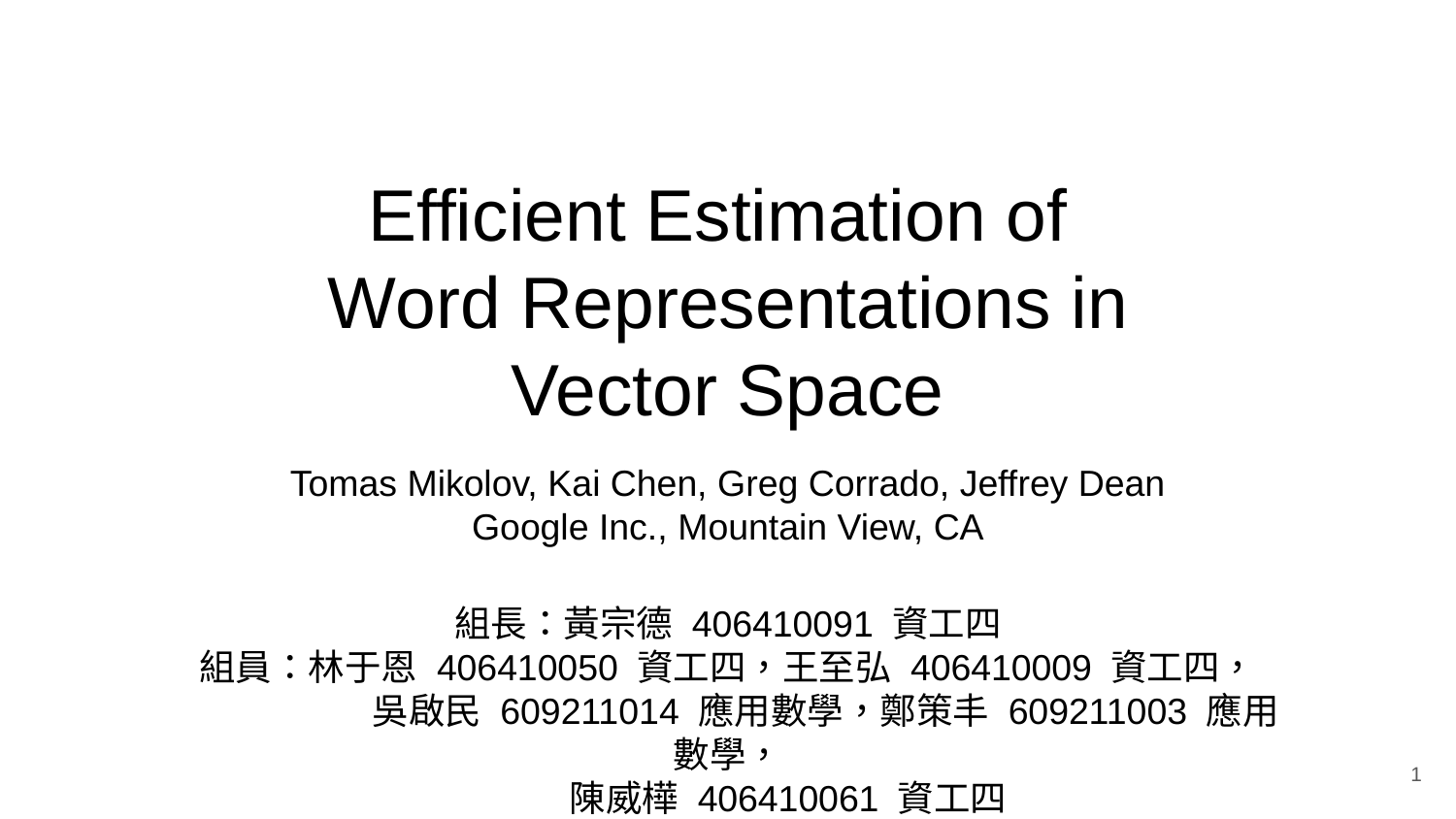

# Efficient Estimation of
Word Representations in
Vector Space
Tomas Mikolov, Kai Chen, Greg Corrado, Jeffrey Dean
Google Inc., Mountain View, CA
組長：黃宗德 406410091 資工四
組員：林于恩 406410050 資工四，王至弘 406410009 資工四，
	    吳啟民 609211014 應用數學，鄭策丰 609211003 應用數學，
           陳威樺 406410061 資工四
1